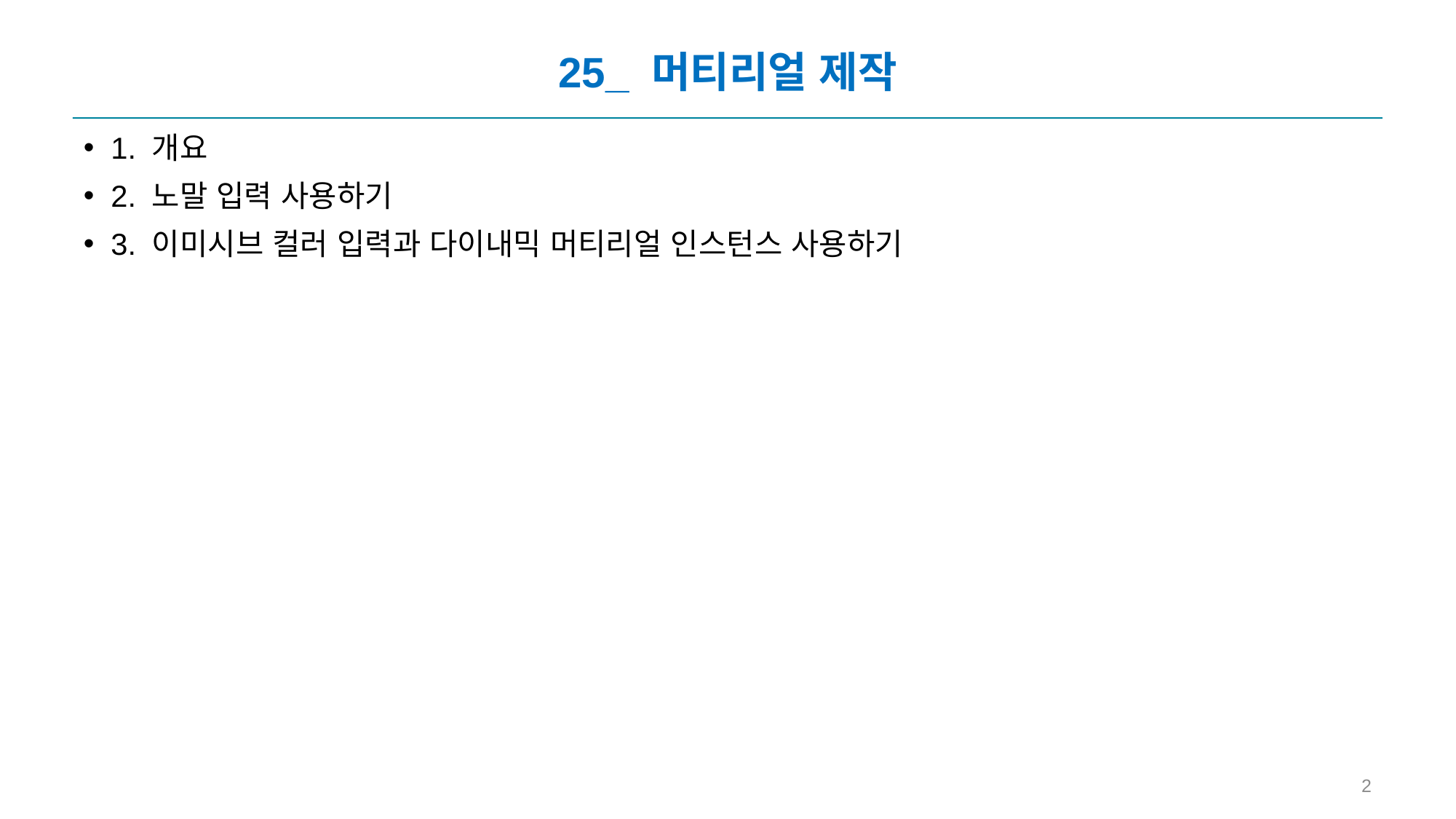

# 25_ 머티리얼 제작
1. 개요
2. 노말 입력 사용하기
3. 이미시브 컬러 입력과 다이내믹 머티리얼 인스턴스 사용하기

2